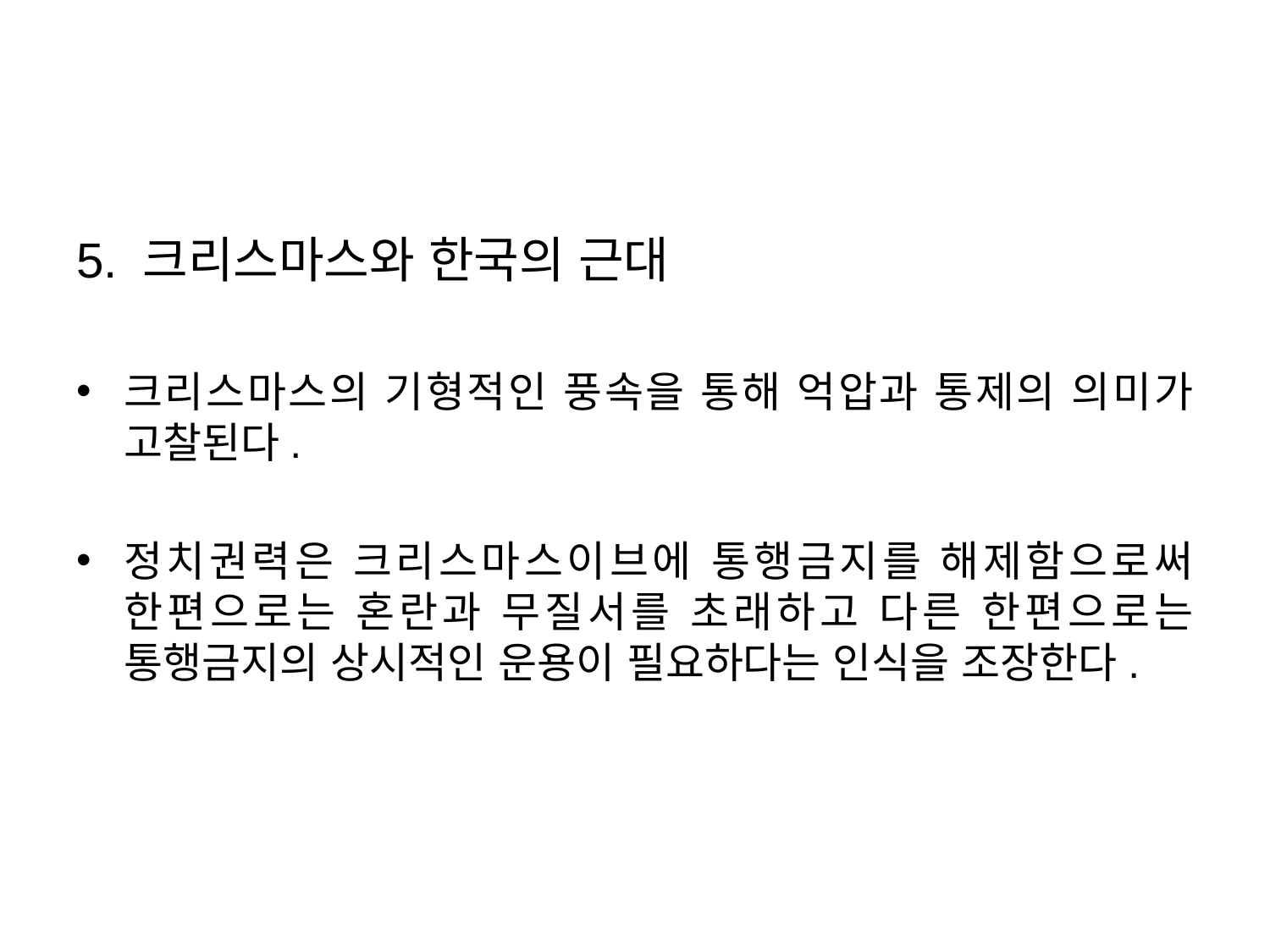

5. 크리스마스와 한국의 근대

크리스마스의 기형적인 풍속을 통해 억압과 통제의 의미가 고찰된다.

정치권력은 크리스마스이브에 통행금지를 해제함으로써 한편으로는 혼란과 무질서를 초래하고 다른 한편으로는 통행금지의 상시적인 운용이 필요하다는 인식을 조장한다.